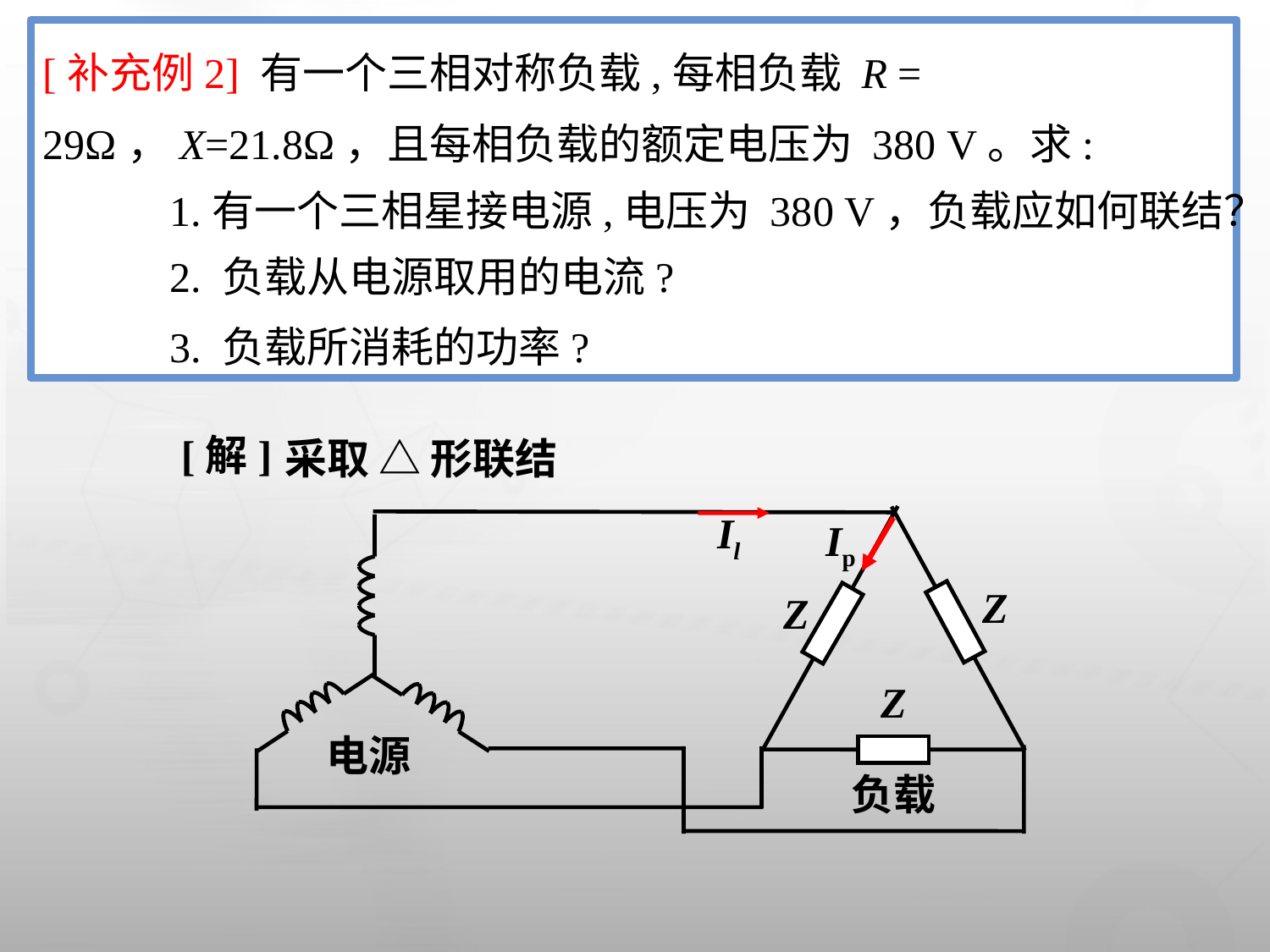

[补充例2] 有一个三相对称负载,每相负载 R = 29Ω，X=21.8Ω，且每相负载的额定电压为 380 V。求:
	1.有一个三相星接电源,电压为 380 V，负载应如何联结？
	2. 负载从电源取用的电流?
	3. 负载所消耗的功率?
 [解]
采取 △ 形联结
 Il
 Ip

Z
Z

Z

电源

负载